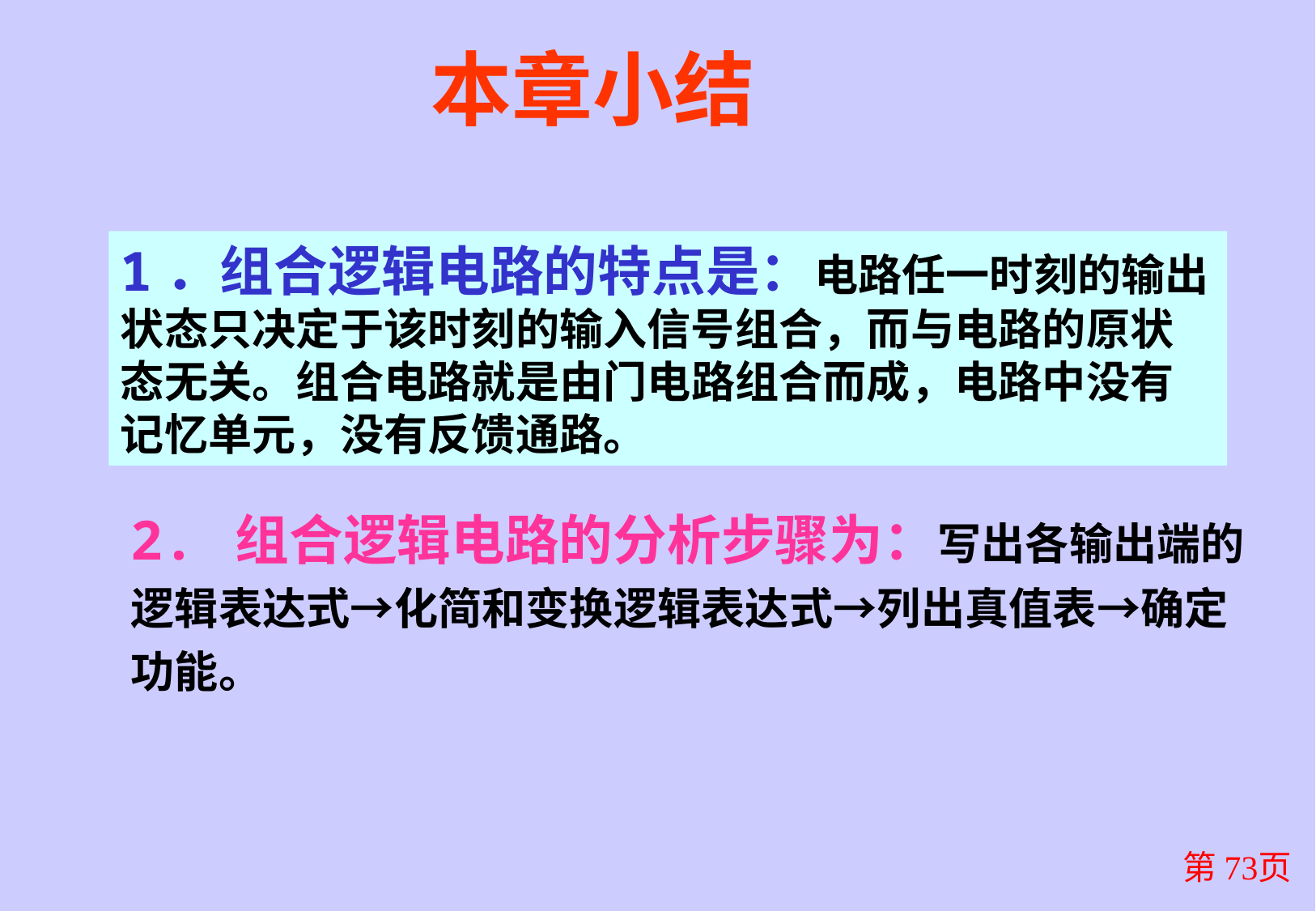

# 本章小结
1．组合逻辑电路的特点是：电路任一时刻的输出状态只决定于该时刻的输入信号组合，而与电路的原状态无关。组合电路就是由门电路组合而成，电路中没有记忆单元，没有反馈通路。
2. 组合逻辑电路的分析步骤为：写出各输出端的逻辑表达式→化简和变换逻辑表达式→列出真值表→确定功能。
第73页